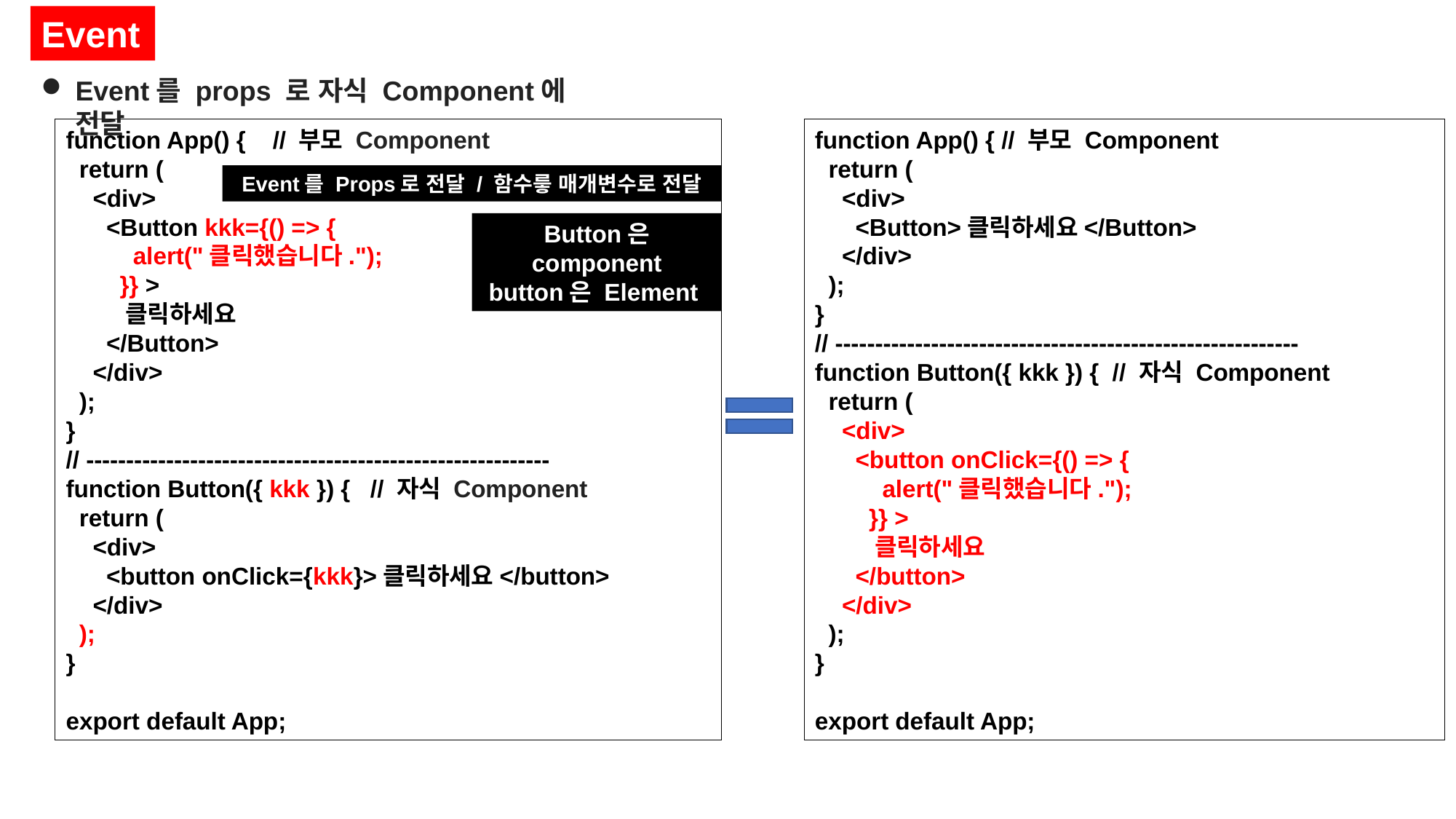

Event
Event를 props 로 자식 Component에 전달
function App() {    // 부모 Component
  return (
    <div>
      <Button kkk={() => {
          alert("클릭했습니다.");
        }} >
        클릭하세요
      </Button>
    </div>
  );
}
// ----------------------------------------------------------
function Button({ kkk }) {   // 자식 Component
  return (
    <div>
      <button onClick={kkk}>클릭하세요</button>
    </div>
  );
}

export default App;
function App() { // 부모 Component
  return (
    <div>
      <Button>클릭하세요</Button>
    </div>
  );
}
// ----------------------------------------------------------
function Button({ kkk }) {  // 자식 Component
  return (
    <div>
      <button onClick={() => {
          alert("클릭했습니다.");
        }} >
        클릭하세요
      </button>
    </div>
  );
}
export default App;
Event를 Props로 전달 / 함수릏 매개변수로 전달
Button은 component
button은 Element